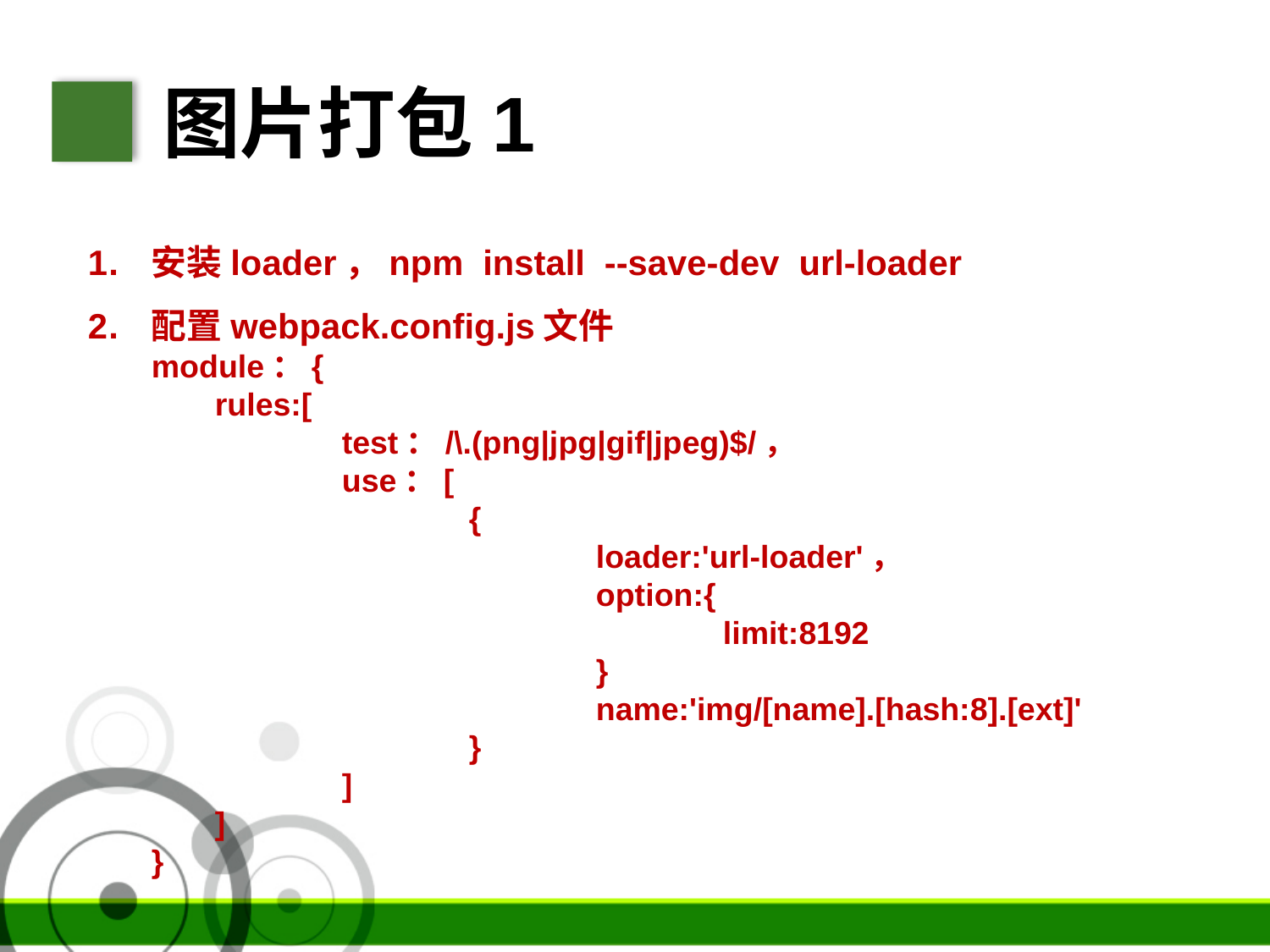

图片打包1

安装loader，npm  install  --save-dev  url-loader
配置webpack.config.js文件
module：{
rules:[
	test：/\.(png|jpg|gif|jpeg)$/，
	use：[
		{
			loader:'url-loader'，
			option:{
				limit:8192
			}
			name:'img/[name].[hash:8].[ext]'
		}
	]
]
}